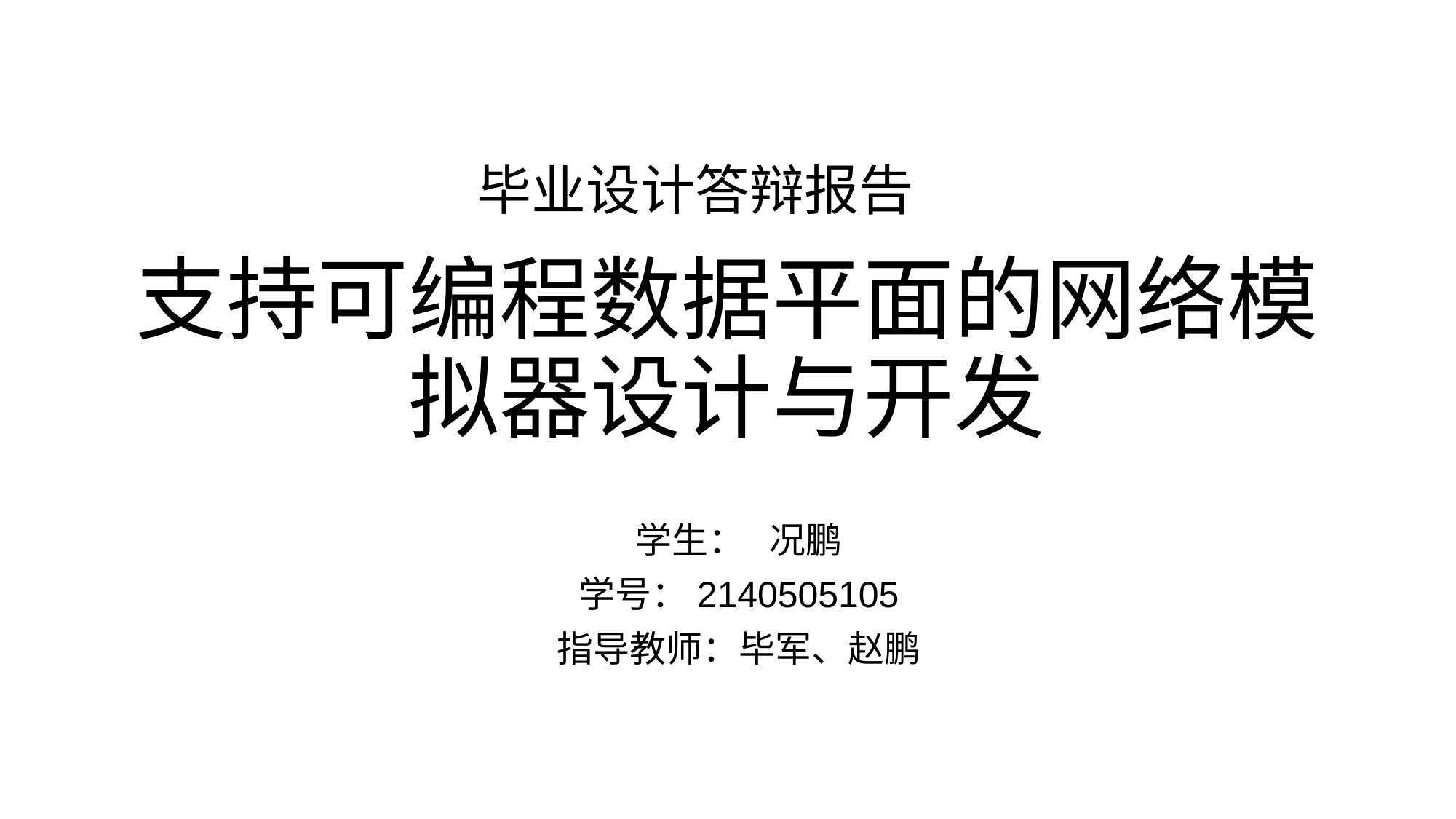

毕业设计答辩报告
# 支持可编程数据平面的网络模拟器设计与开发
学生：   况鹏
学号：2140505105
指导教师：毕军、赵鹏